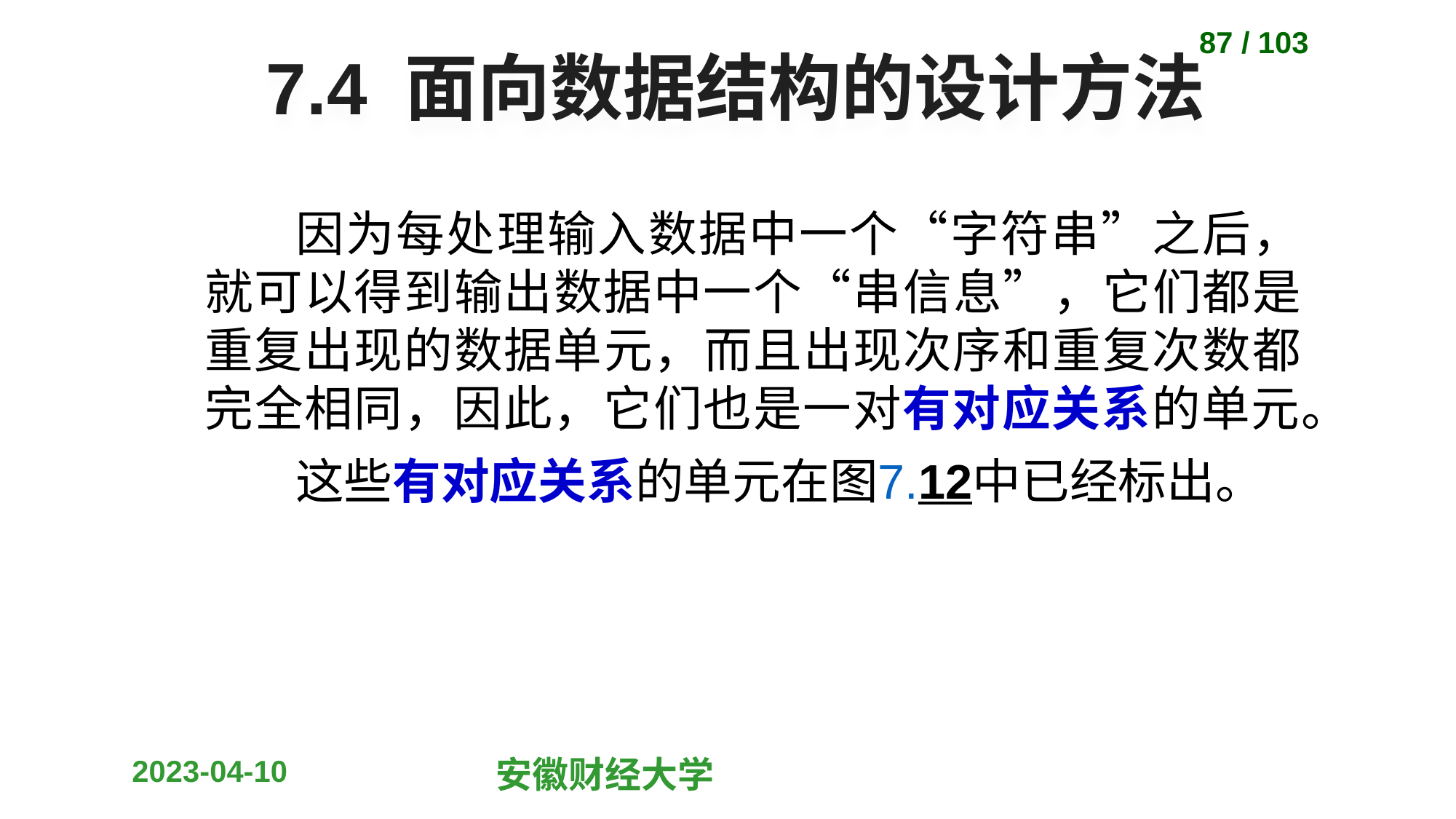

87 / 103
# 7.4 面向数据结构的设计方法
因为每处理输入数据中一个“字符串”之后，就可以得到输出数据中一个“串信息”，它们都是重复出现的数据单元，而且出现次序和重复次数都完全相同，因此，它们也是一对有对应关系的单元。
这些有对应关系的单元在图7.12中已经标出。
2023-04-10
安徽财经大学